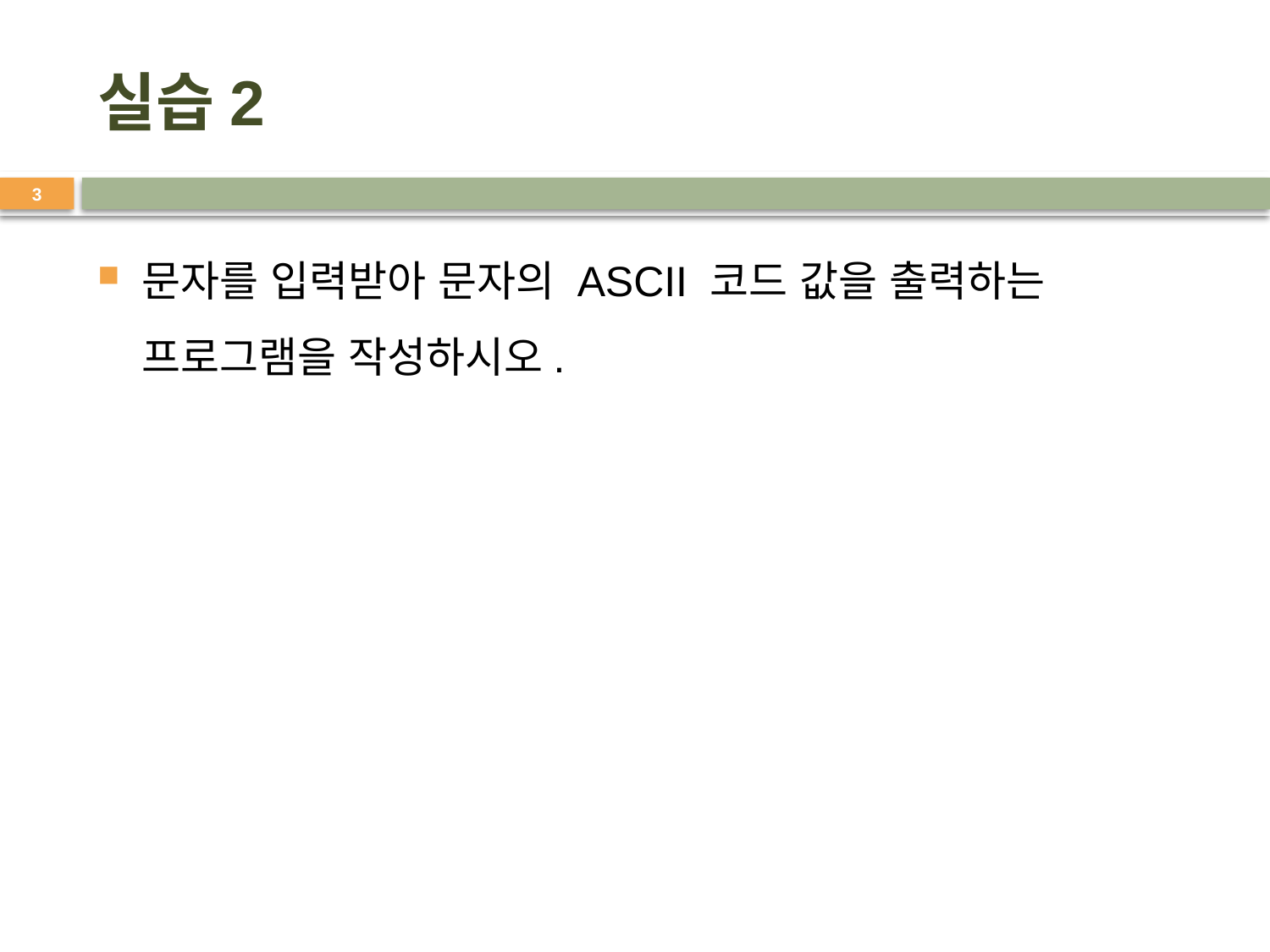

# 실습2
3
문자를 입력받아 문자의 ASCII 코드 값을 출력하는 프로그램을 작성하시오.